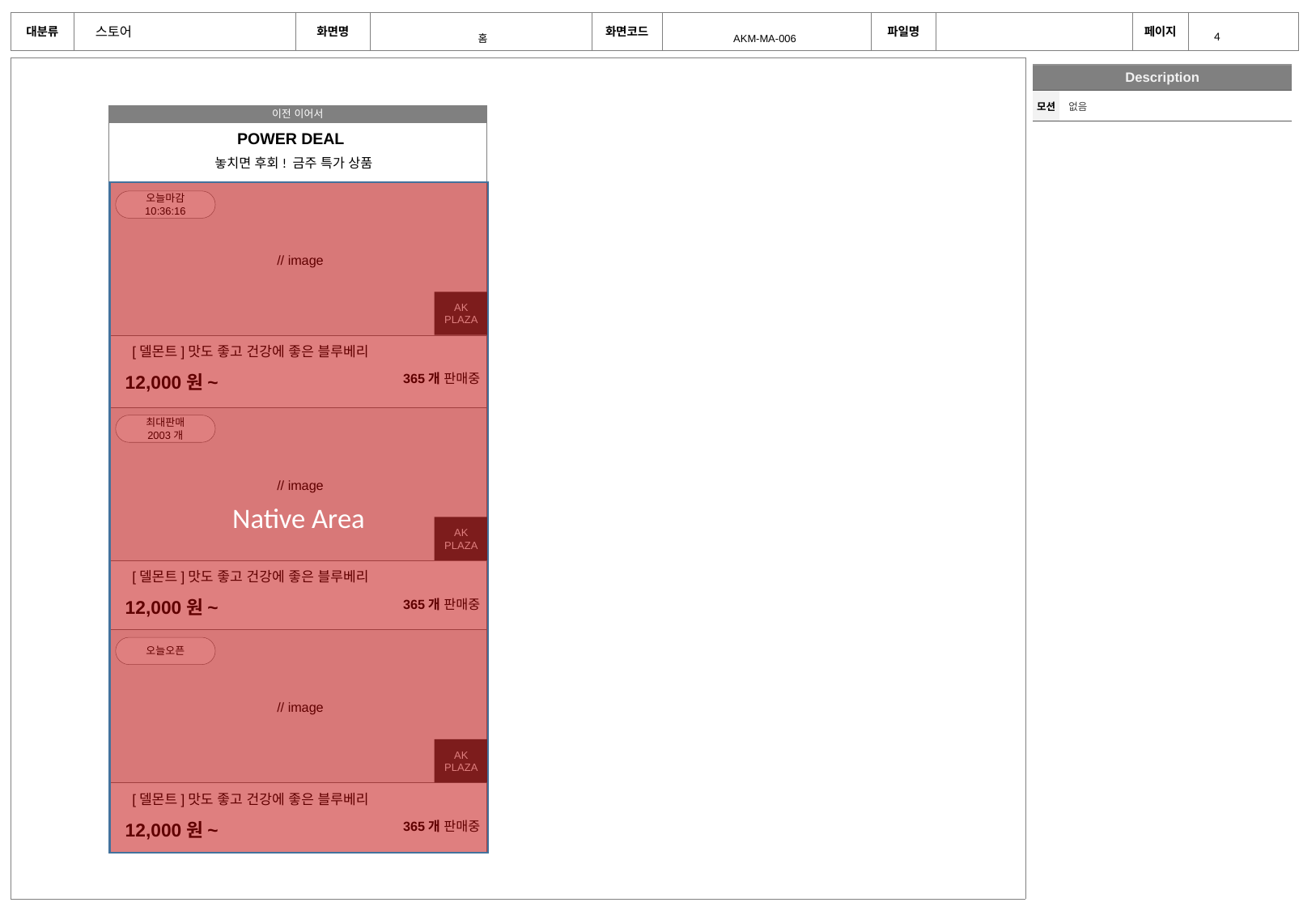

홈
AKM-MA-006
| Description |  |
| --- | --- |
| 모션 | 없음 |

이전 이어서
POWER DEAL
놓치면 후회! 금주 특가 상품
Native Area

오늘마감 10:36:16
// image
AK
PLAZA
[델몬트]맛도 좋고 건강에 좋은 블루베리
12,000원~
365개 판매중

최대판매
2003개
// image
AK
PLAZA
[델몬트]맛도 좋고 건강에 좋은 블루베리
365개 판매중
12,000원~

오늘오픈
// image
AK
PLAZA
[델몬트]맛도 좋고 건강에 좋은 블루베리
365개 판매중
12,000원~